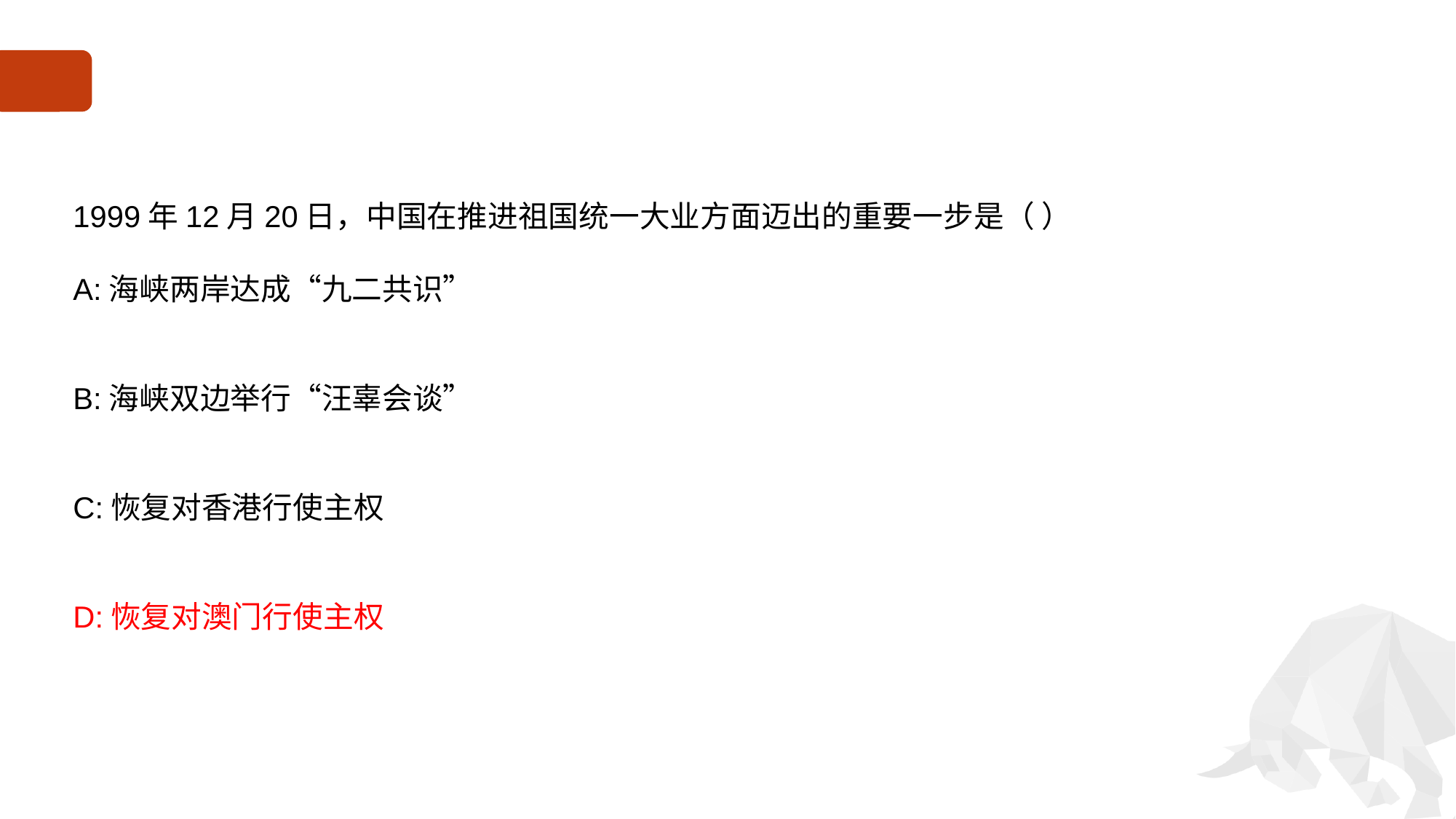

#
1999年12月20日，中国在推进祖国统一大业方面迈出的重要一步是（ ）

A:海峡两岸达成“九二共识”

B:海峡双边举行“汪辜会谈”

C:恢复对香港行使主权

D:恢复对澳门行使主权